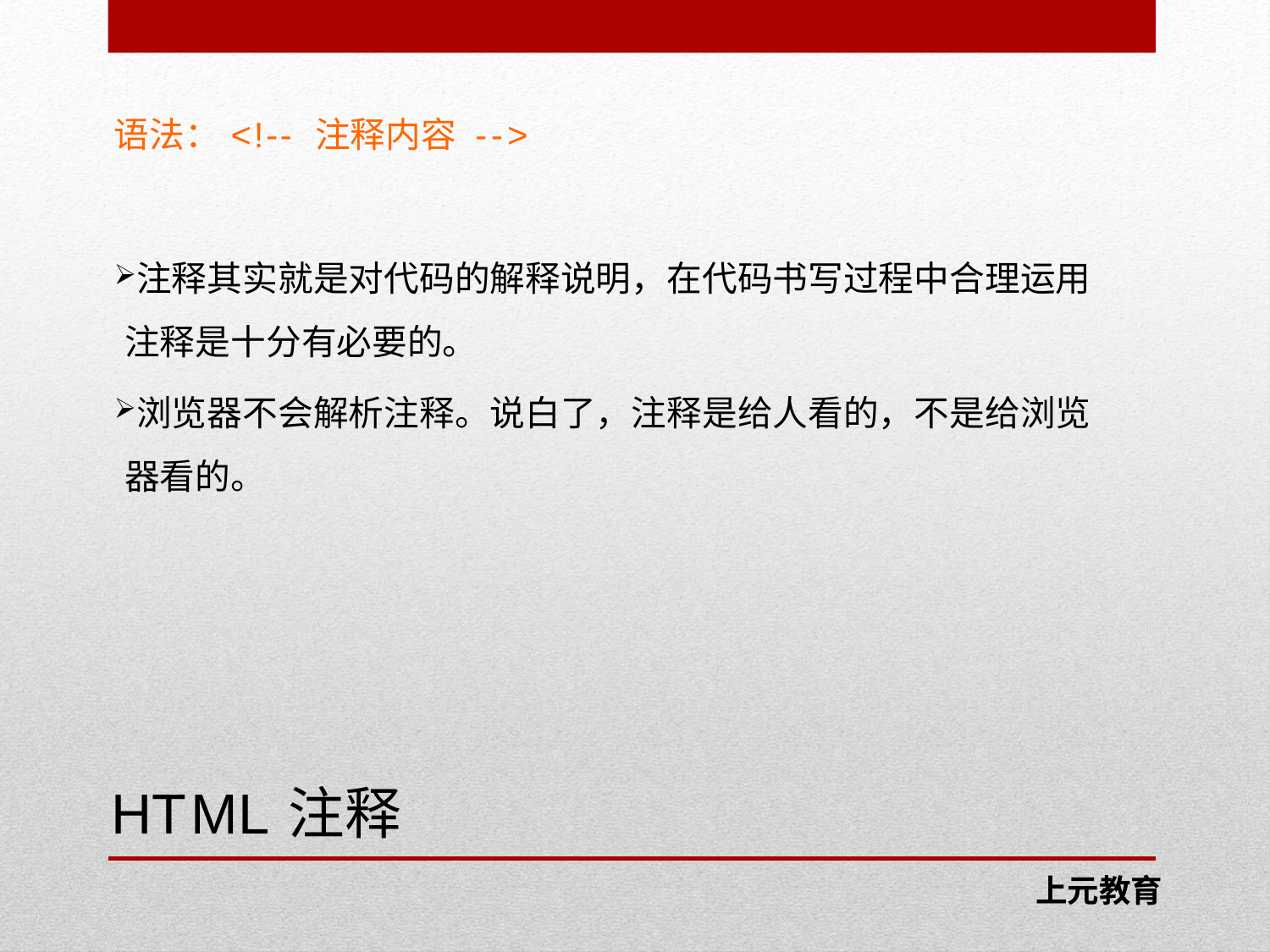

语法：<!-- 注释内容 -->

注释其实就是对代码的解释说明，在代码书写过程中合理运用 注释是十分有必要的。
浏览器不会解析注释。说白了，注释是给人看的，不是给浏览 器看的。
HTML注释
             上元教育